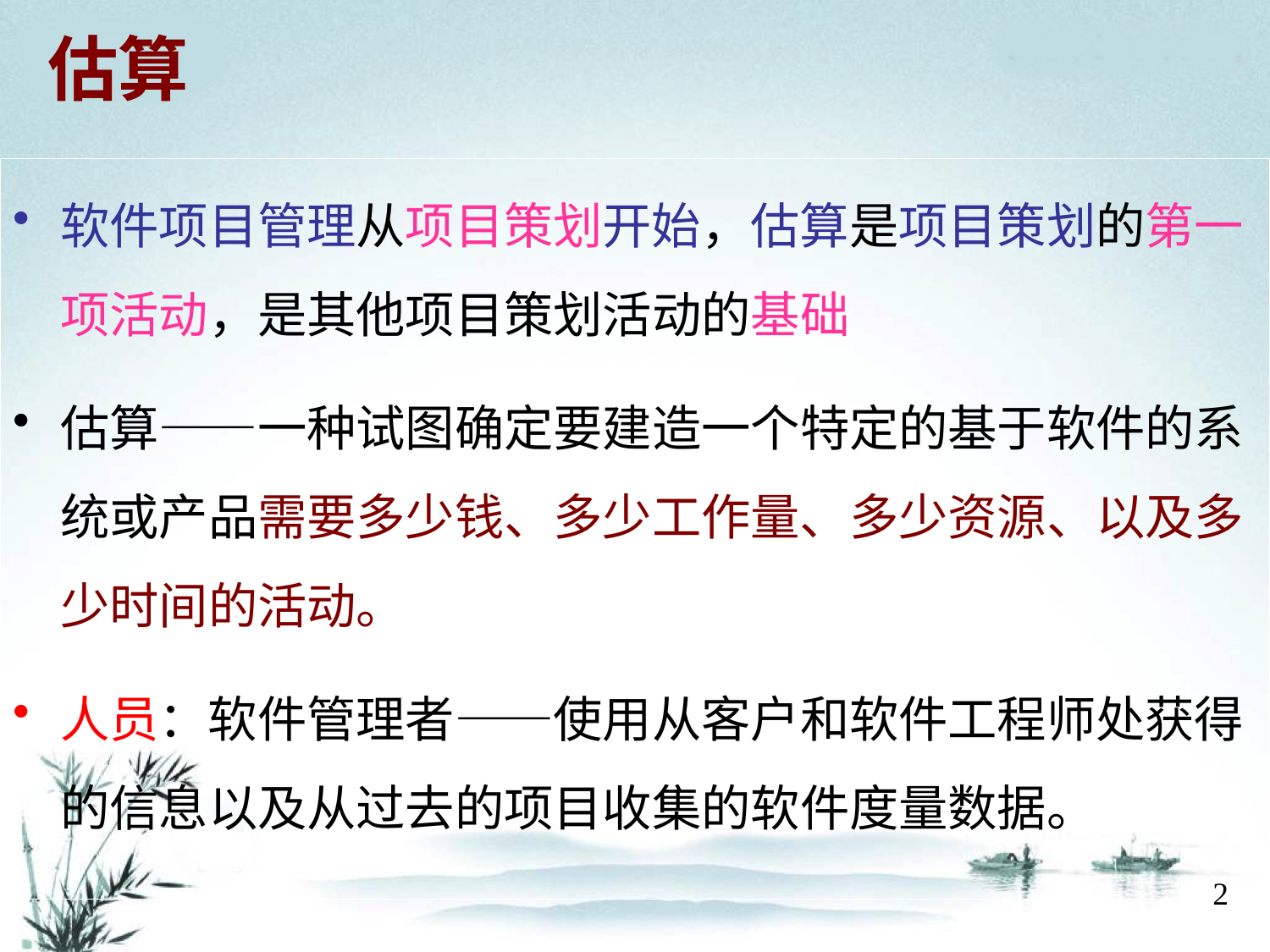

# 估算
软件项目管理从项目策划开始，估算是项目策划的第一项活动，是其他项目策划活动的基础
估算——一种试图确定要建造一个特定的基于软件的系统或产品需要多少钱、多少工作量、多少资源、以及多少时间的活动。
人员：软件管理者――使用从客户和软件工程师处获得的信息以及从过去的项目收集的软件度量数据。

2